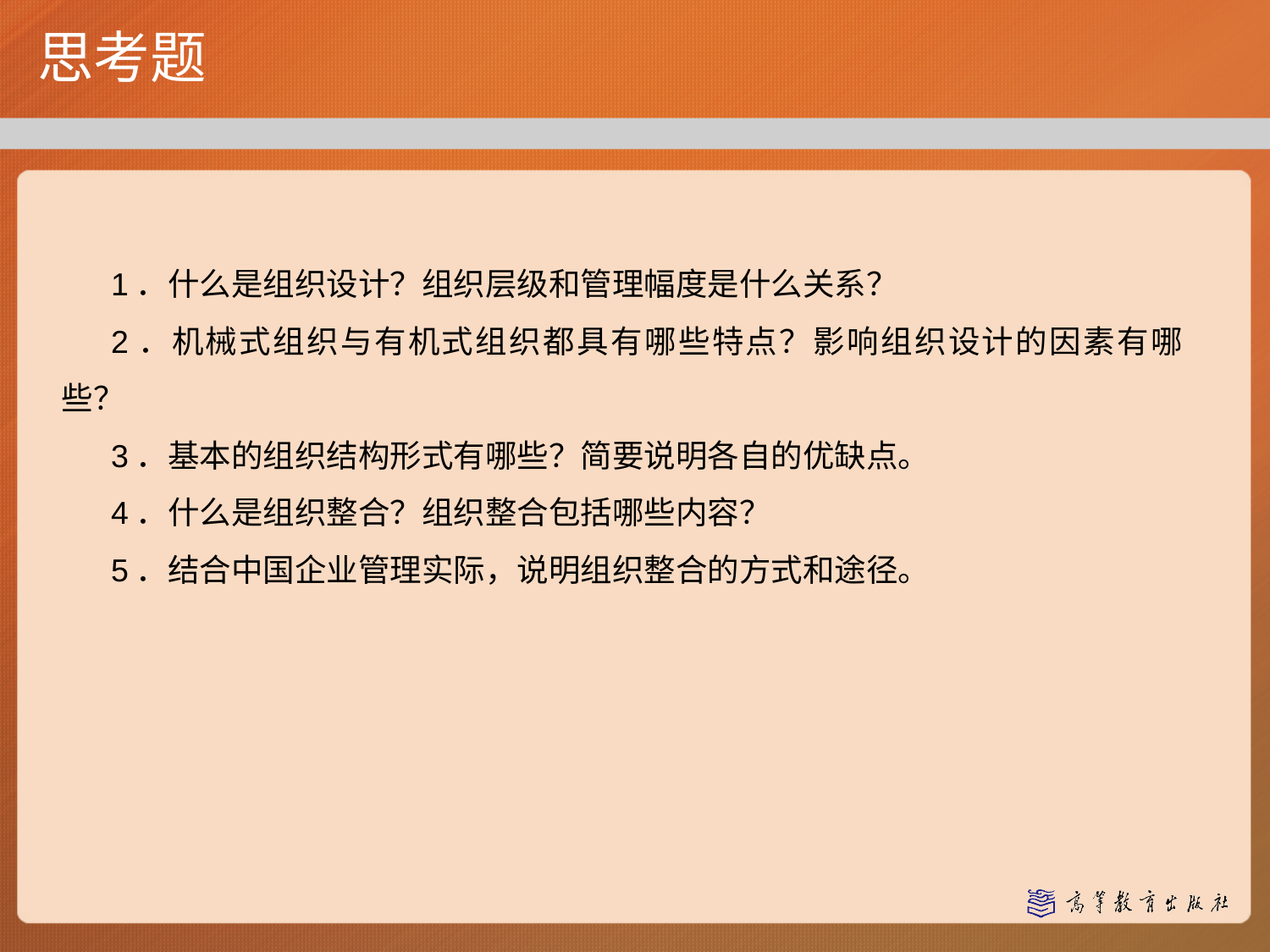

思考题
1．什么是组织设计？组织层级和管理幅度是什么关系？
2．机械式组织与有机式组织都具有哪些特点？影响组织设计的因素有哪些？
3．基本的组织结构形式有哪些？简要说明各自的优缺点。
4．什么是组织整合？组织整合包括哪些内容？
5．结合中国企业管理实际，说明组织整合的方式和途径。